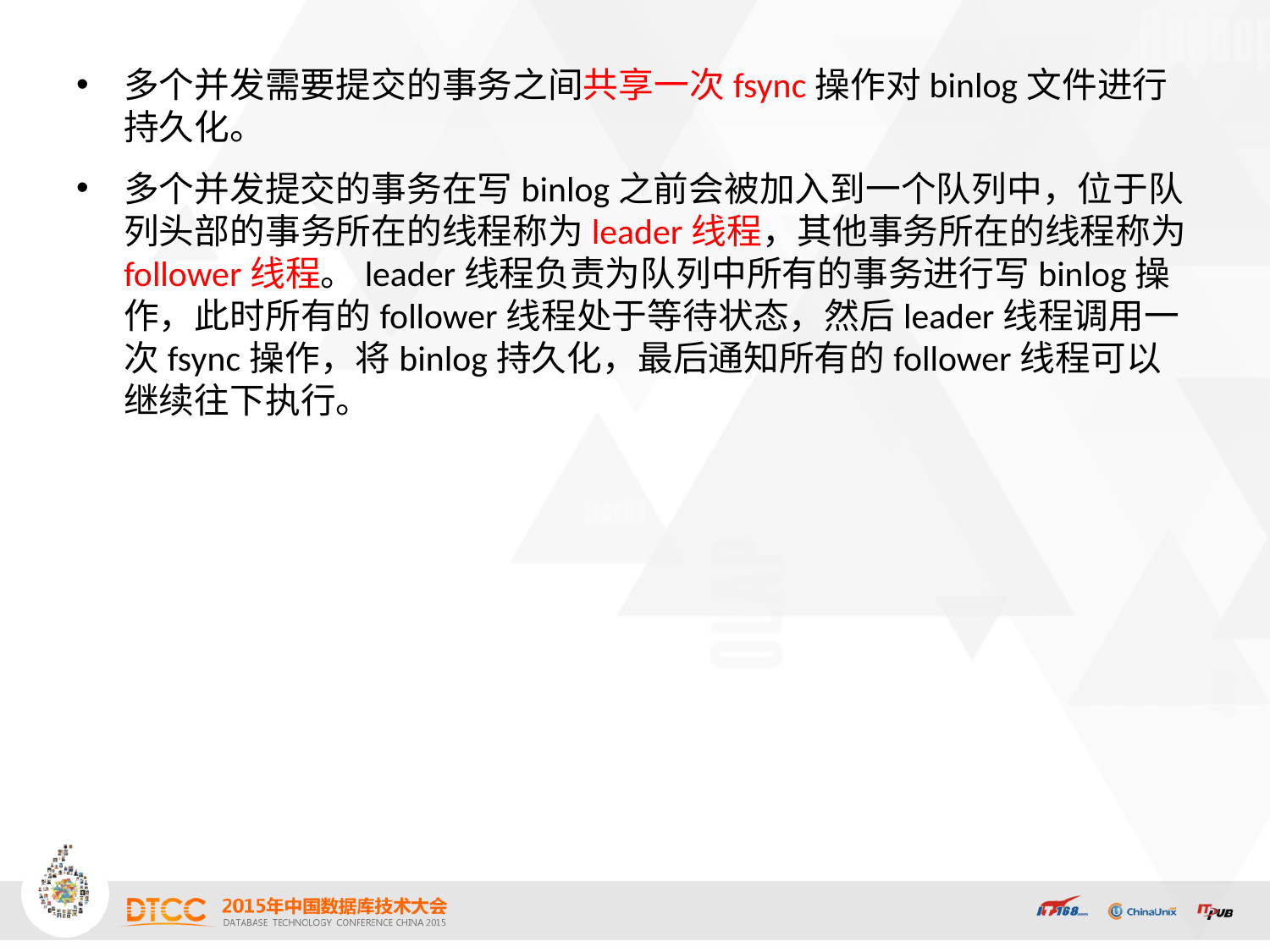

多个并发需要提交的事务之间共享一次fsync操作对binlog文件进行持久化。
多个并发提交的事务在写binlog之前会被加入到一个队列中，位于队列头部的事务所在的线程称为leader线程，其他事务所在的线程称为follower线程。leader线程负责为队列中所有的事务进行写binlog操作，此时所有的follower线程处于等待状态，然后leader线程调用一次fsync操作，将binlog持久化，最后通知所有的follower线程可以继续往下执行。